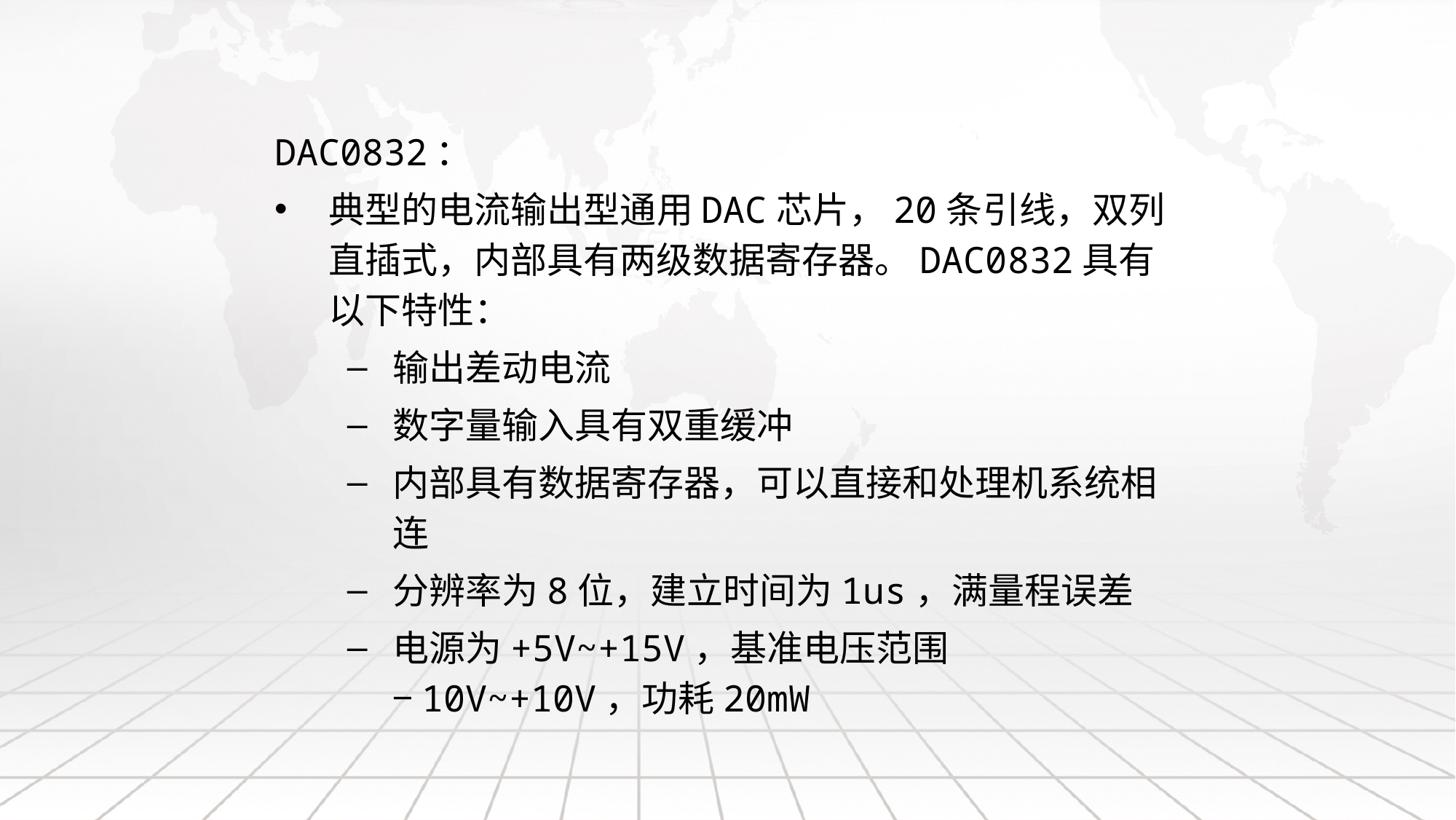

DAC0832：
典型的电流输出型通用DAC芯片，20条引线，双列直插式，内部具有两级数据寄存器。DAC0832具有以下特性：
输出差动电流
数字量输入具有双重缓冲
内部具有数据寄存器，可以直接和处理机系统相连
分辨率为8位，建立时间为1us，满量程误差
电源为+5V~+15V，基准电压范围−10V~+10V，功耗20mW